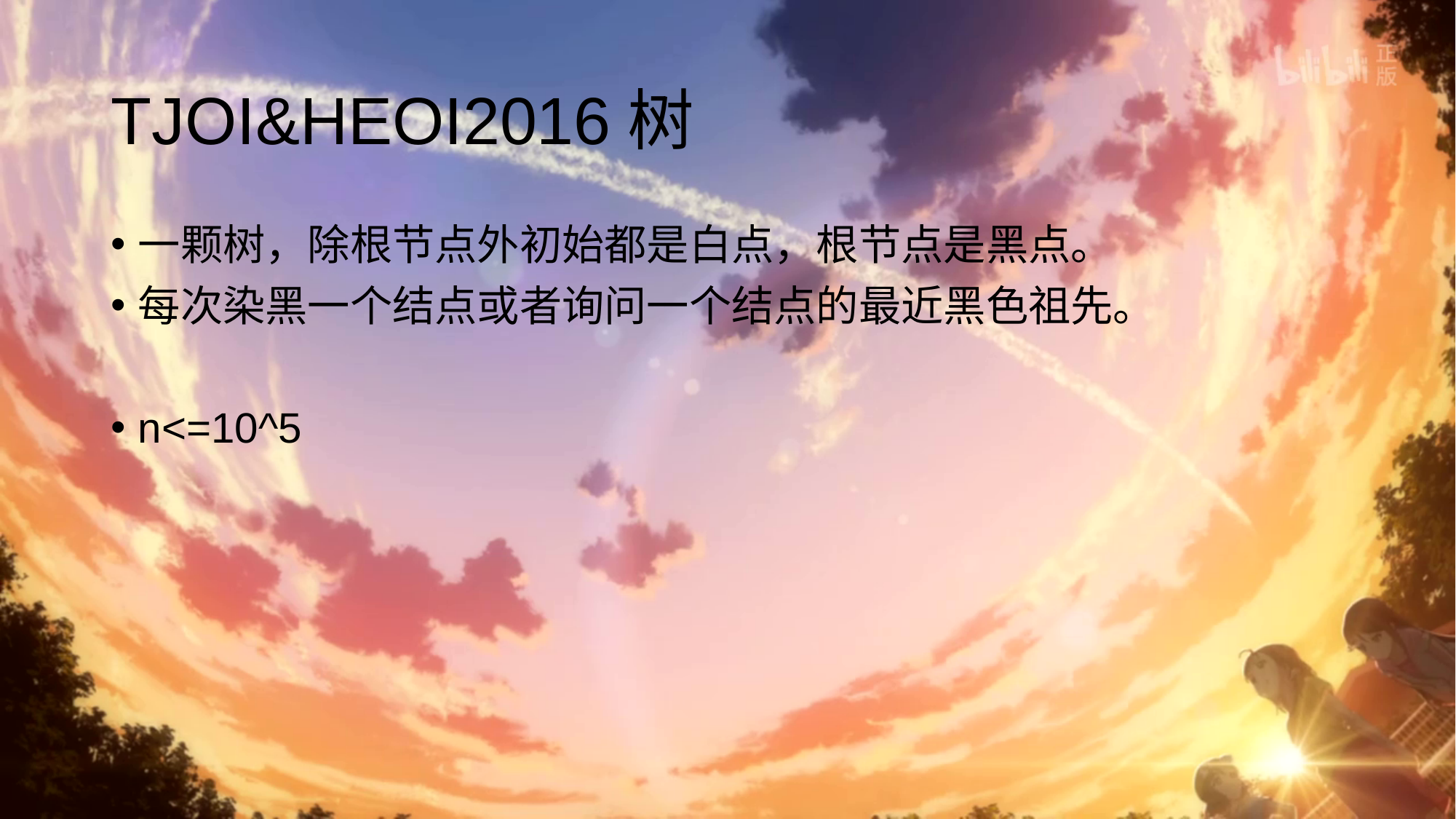

# TJOI&HEOI2016树
一颗树，除根节点外初始都是白点，根节点是黑点。
每次染黑一个结点或者询问一个结点的最近黑色祖先。

n<=10^5